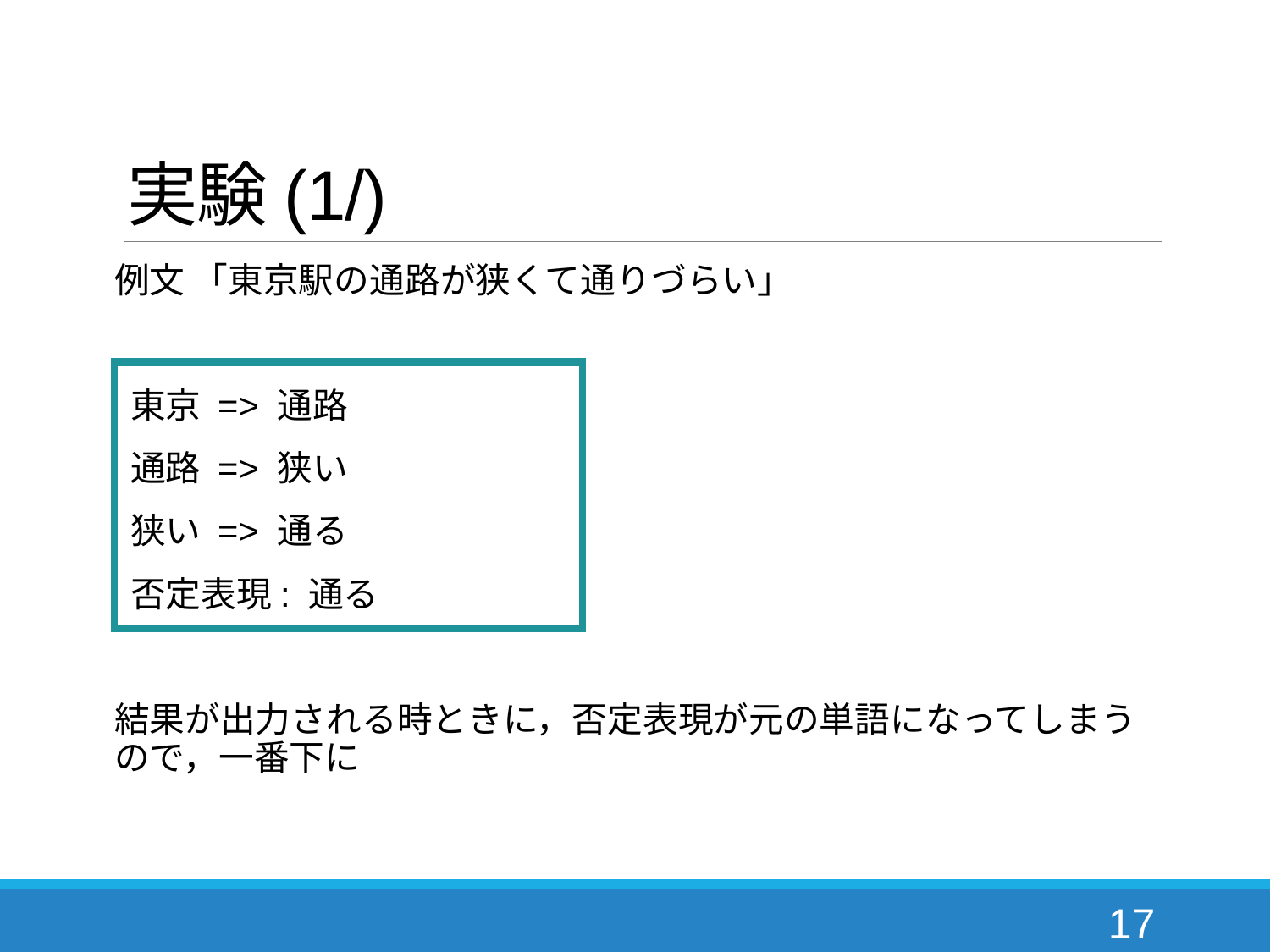

# 実験(1/)
例文 「東京駅の通路が狭くて通りづらい」

 東京 => 通路
 通路 => 狭い
 狭い => 通る
 否定表現: 通る

結果が出力される時ときに，否定表現が元の単語になってしまうので，一番下に
|  |
| --- |
17